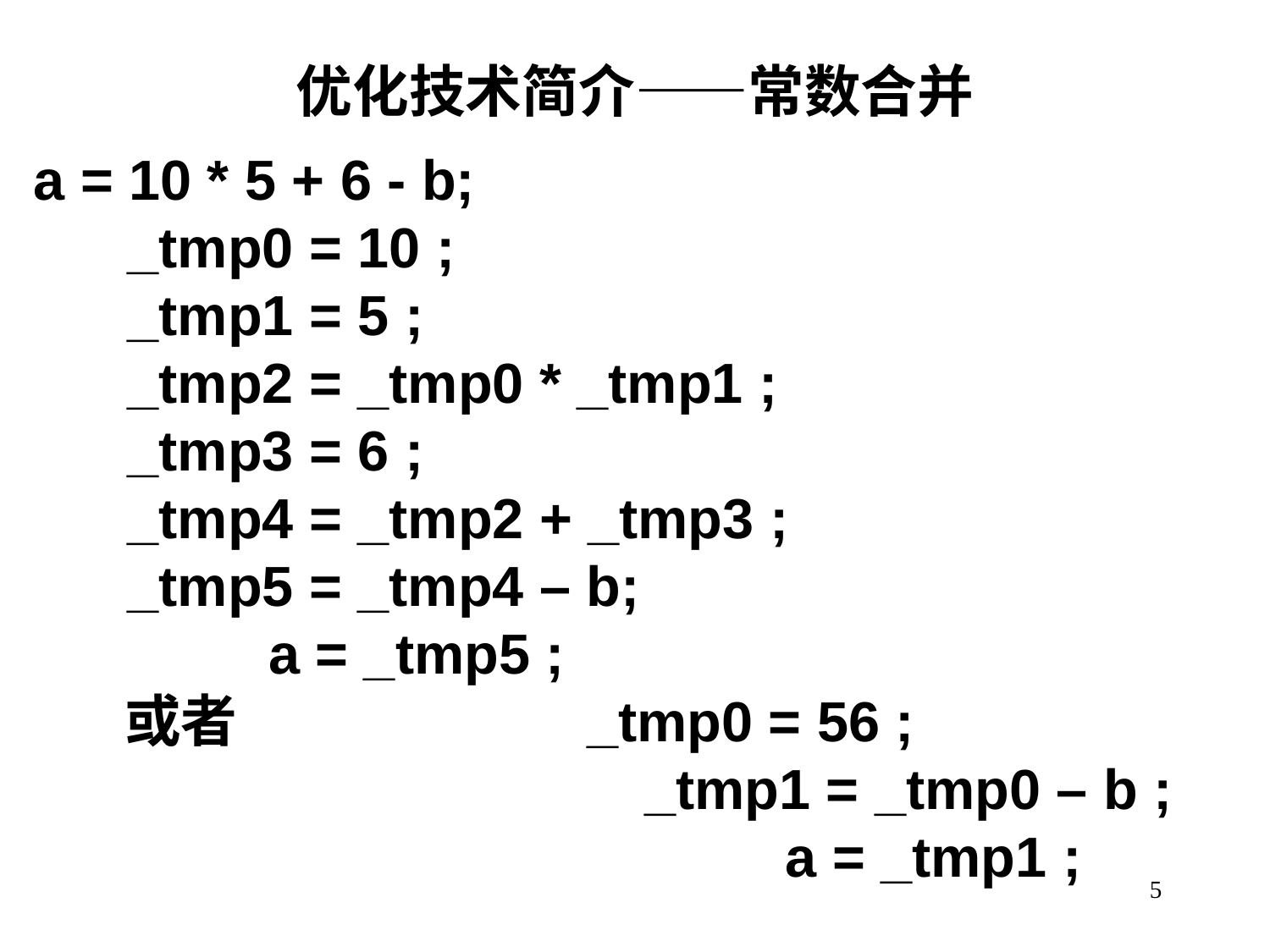

# 优化技术简介——常数合并
a = 10 * 5 + 6 - b;
      _tmp0 = 10 ;
      _tmp1 = 5 ;
      _tmp2 = _tmp0 * _tmp1 ;
      _tmp3 = 6 ;
      _tmp4 = _tmp2 + _tmp3 ;
      _tmp5 = _tmp4 – b;
               a = _tmp5 ;
      或者                          _tmp0 = 56 ;
                                       _tmp1 = _tmp0 – b ;
                                                a = _tmp1 ;
5